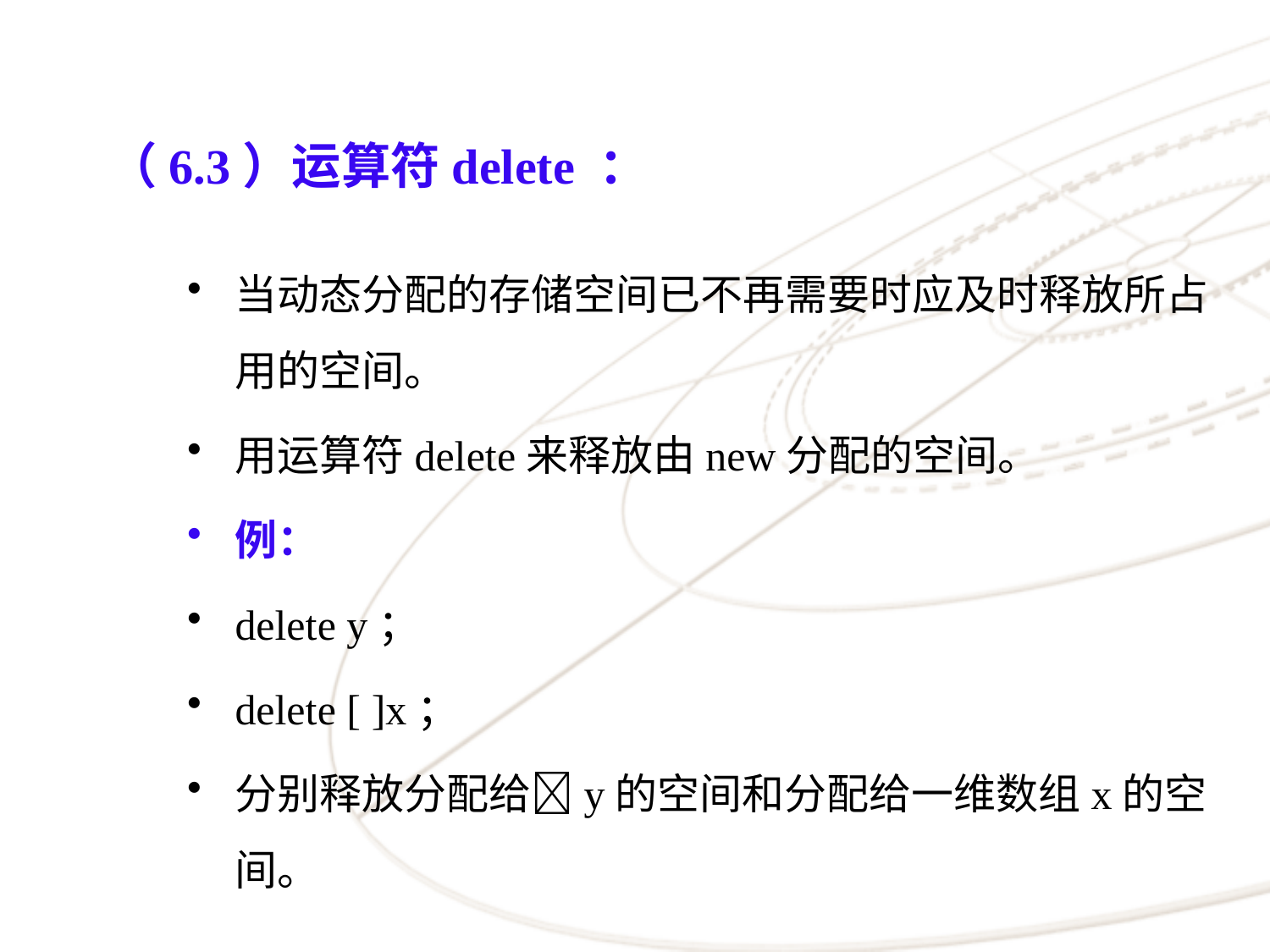

# （6.3）运算符delete ：
当动态分配的存储空间已不再需要时应及时释放所占用的空间。
用运算符delete来释放由new分配的空间。
例：
delete y；
delete [ ]x；
分别释放分配给∗y的空间和分配给一维数组x的空间。